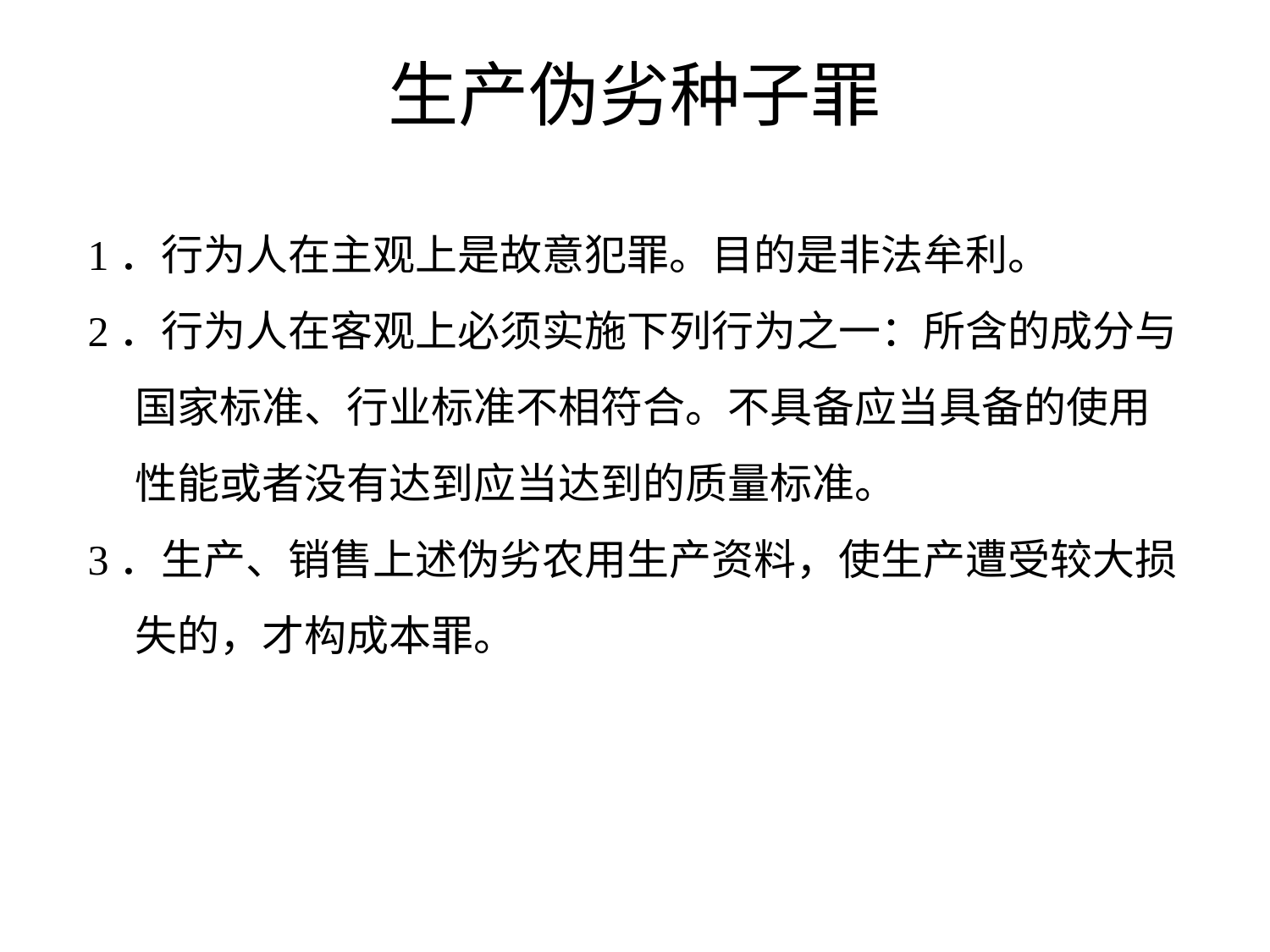

# 生产伪劣种子罪
1．行为人在主观上是故意犯罪。目的是非法牟利。
2．行为人在客观上必须实施下列行为之一：所含的成分与国家标准、行业标准不相符合。不具备应当具备的使用性能或者没有达到应当达到的质量标准。
3．生产、销售上述伪劣农用生产资料，使生产遭受较大损失的，才构成本罪。